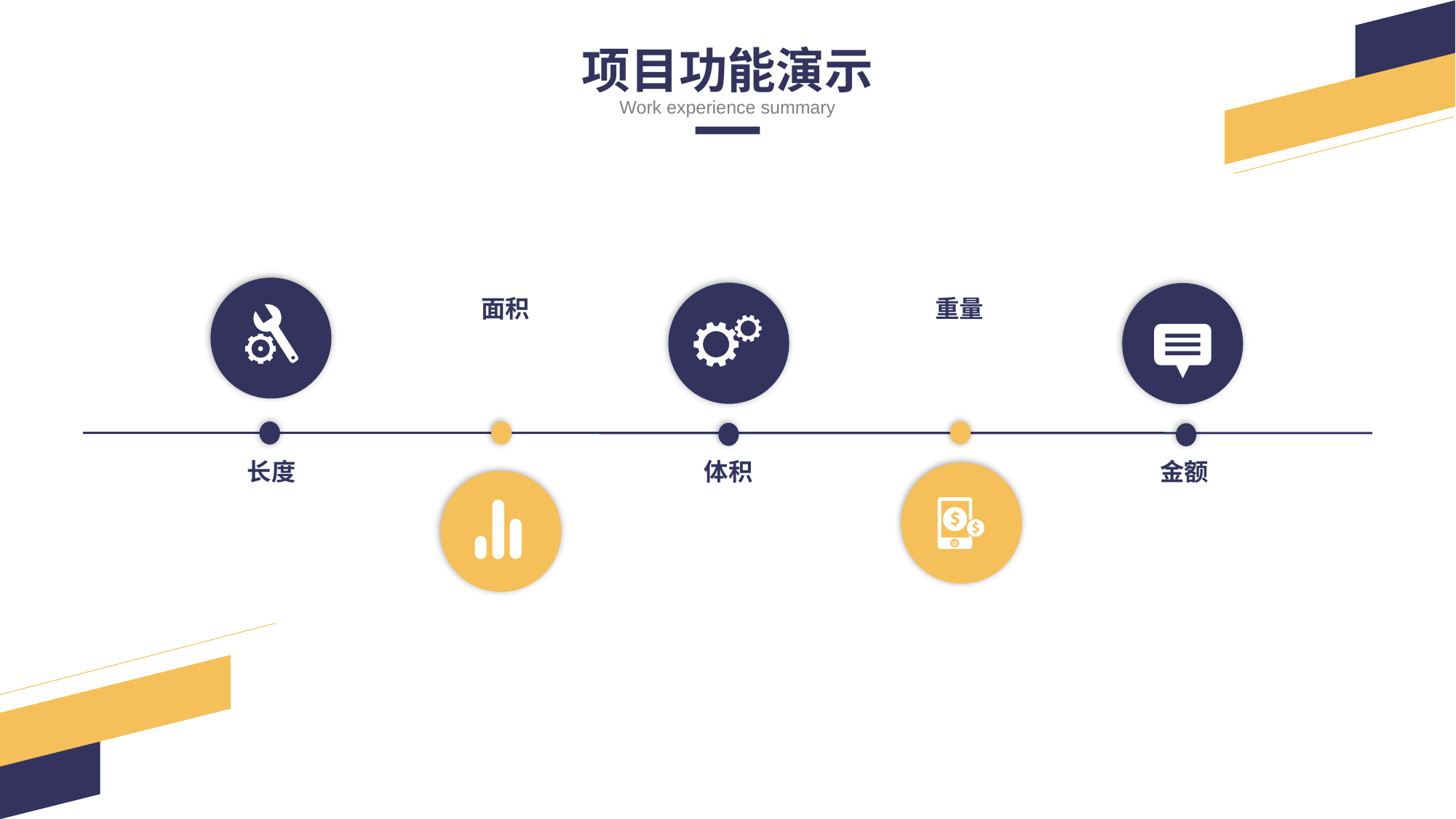

项目功能演示

Work experience summary

面积
重量

长度
体积
金额